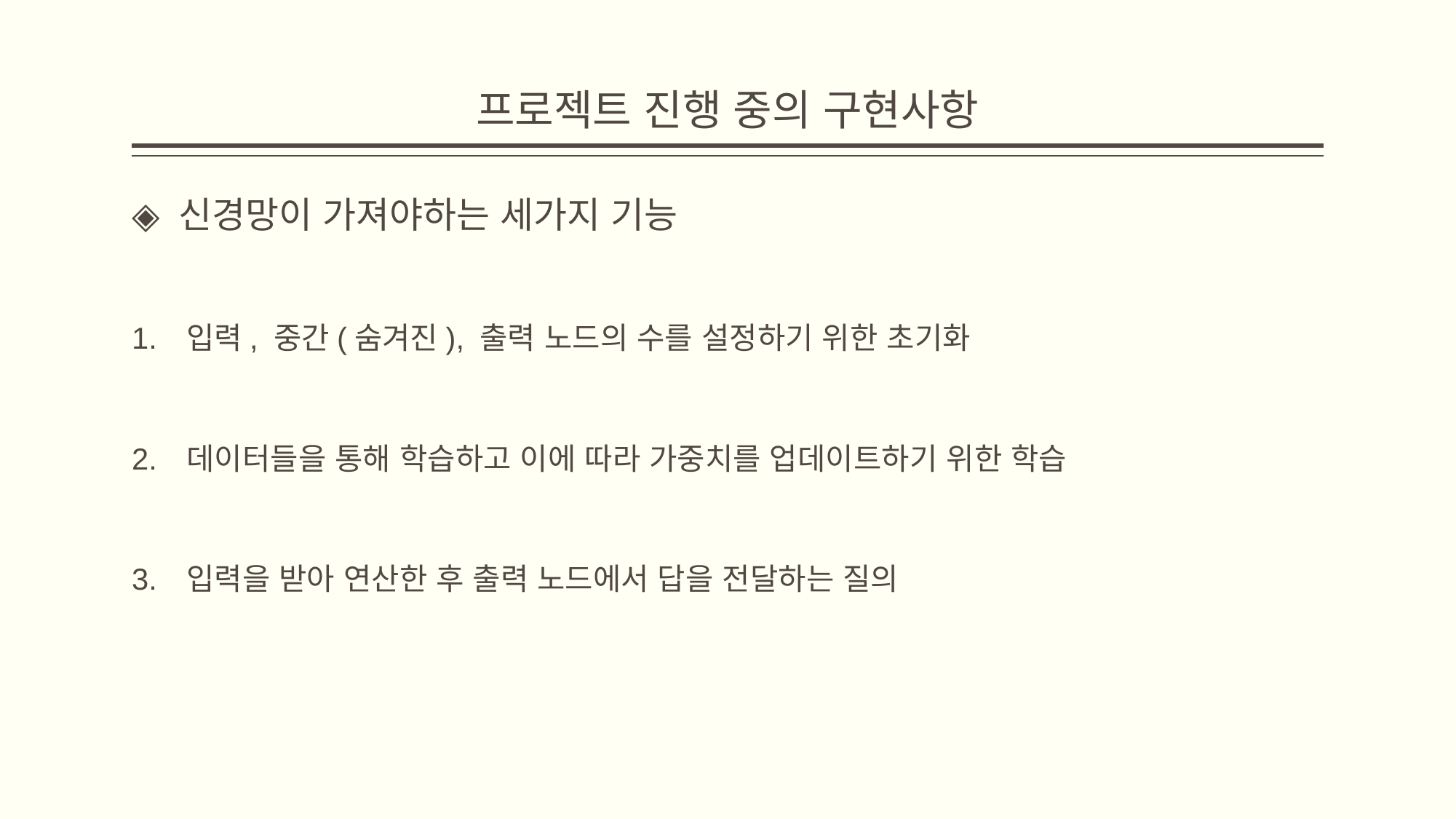

# 프로젝트 진행 중의 구현사항
◈ 신경망이 가져야하는 세가지 기능

입력, 중간(숨겨진), 출력 노드의 수를 설정하기 위한 초기화

데이터들을 통해 학습하고 이에 따라 가중치를 업데이트하기 위한 학습

입력을 받아 연산한 후 출력 노드에서 답을 전달하는 질의